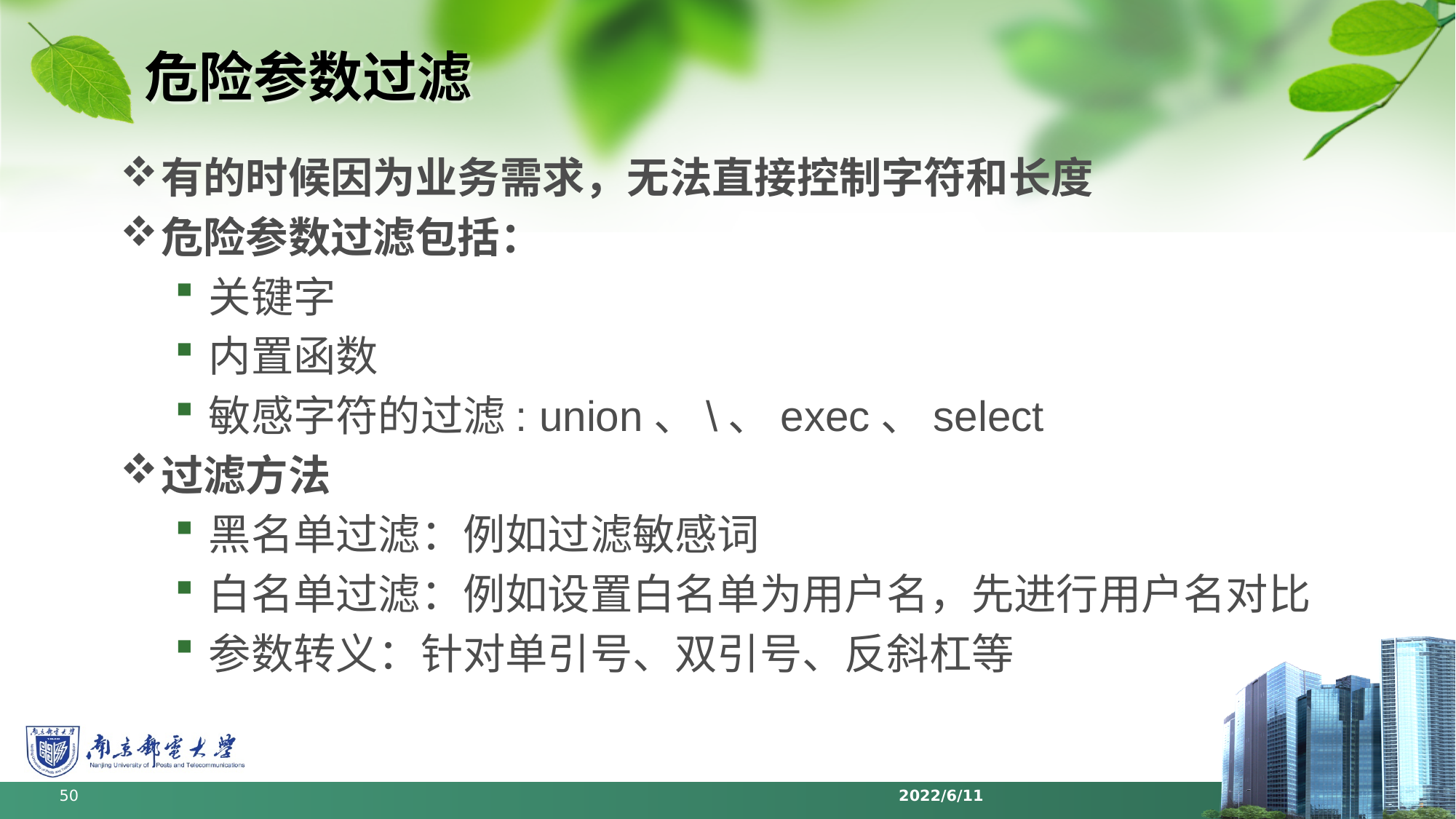

# 危险参数过滤
有的时候因为业务需求，无法直接控制字符和长度
危险参数过滤包括：
关键字
内置函数
敏感字符的过滤: union、\、exec、select
过滤方法
黑名单过滤：例如过滤敏感词
白名单过滤：例如设置白名单为用户名，先进行用户名对比
参数转义：针对单引号、双引号、反斜杠等
50
2022/6/11